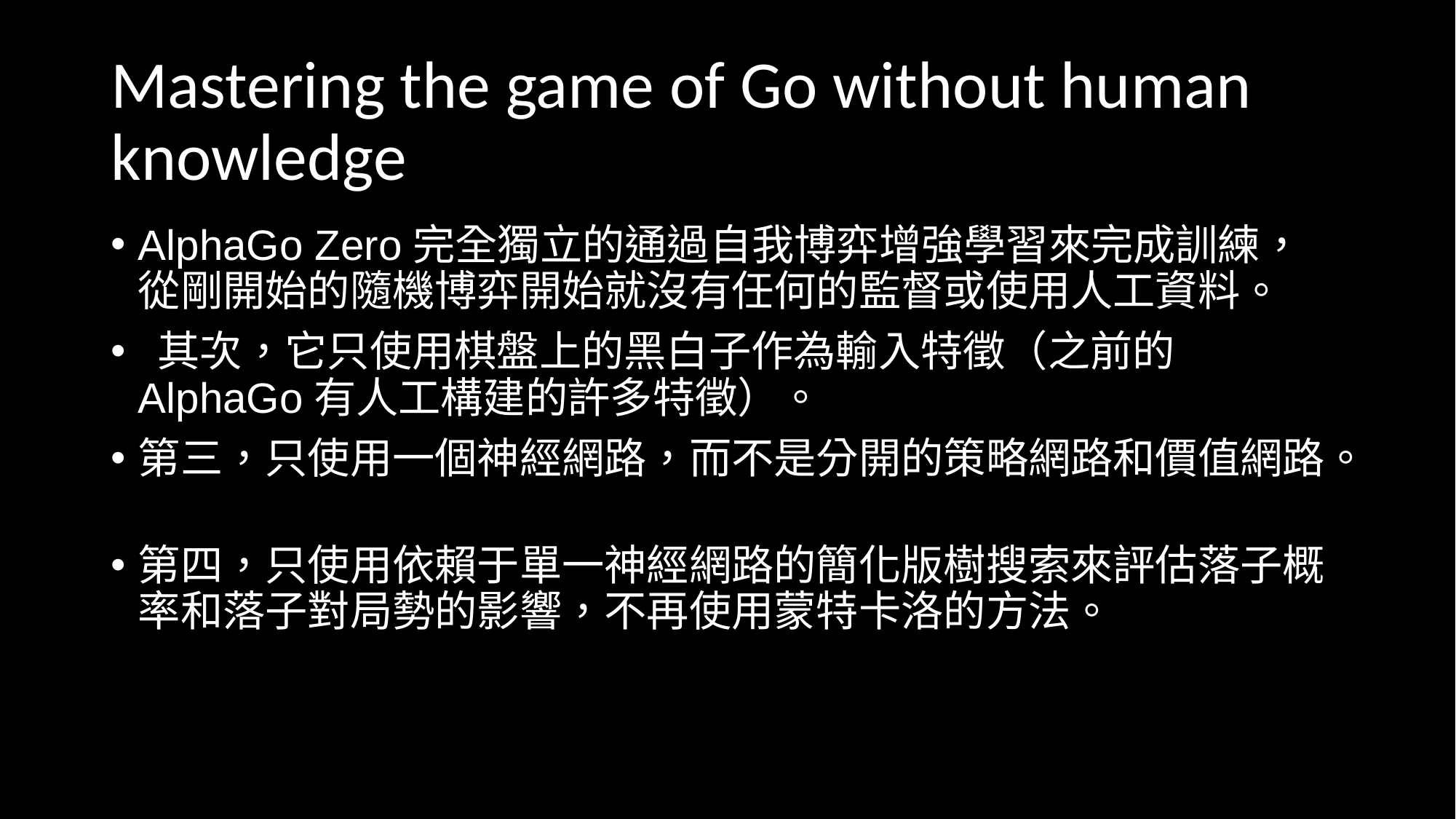

# Mastering the game of Go without human knowledge
AlphaGo Zero完全獨立的通過自我博弈增強學習來完成訓練，從剛開始的隨機博弈開始就沒有任何的監督或使用人工資料。
 其次，它只使用棋盤上的黑白子作為輸入特徵（之前的AlphaGo有人工構建的許多特徵）。
第三，只使用一個神經網路，而不是分開的策略網路和價值網路。
第四，只使用依賴于單一神經網路的簡化版樹搜索來評估落子概率和落子對局勢的影響，不再使用蒙特卡洛的方法。